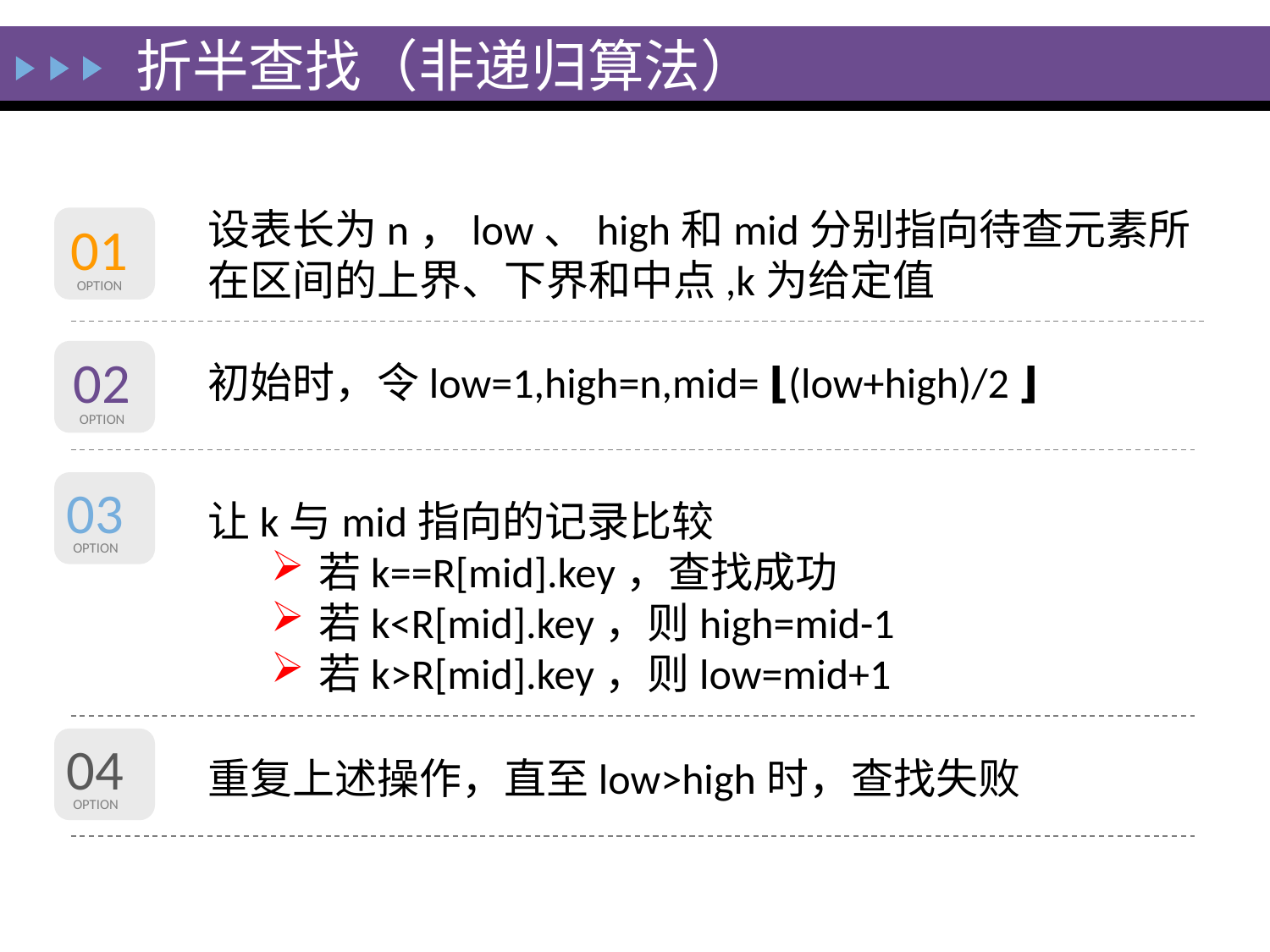

折半查找（非递归算法）
设表长为n，low、high和mid分别指向待查元素所在区间的上界、下界和中点,k为给定值

01
OPTION

02
OPTION
初始时，令low=1,high=n,mid= ⌊(low+high)/2 ⌋

03
OPTION
让k与mid指向的记录比较
若k==R[mid].key，查找成功
若k<R[mid].key，则high=mid-1
若k>R[mid].key，则low=mid+1

04
OPTION
重复上述操作，直至low>high时，查找失败